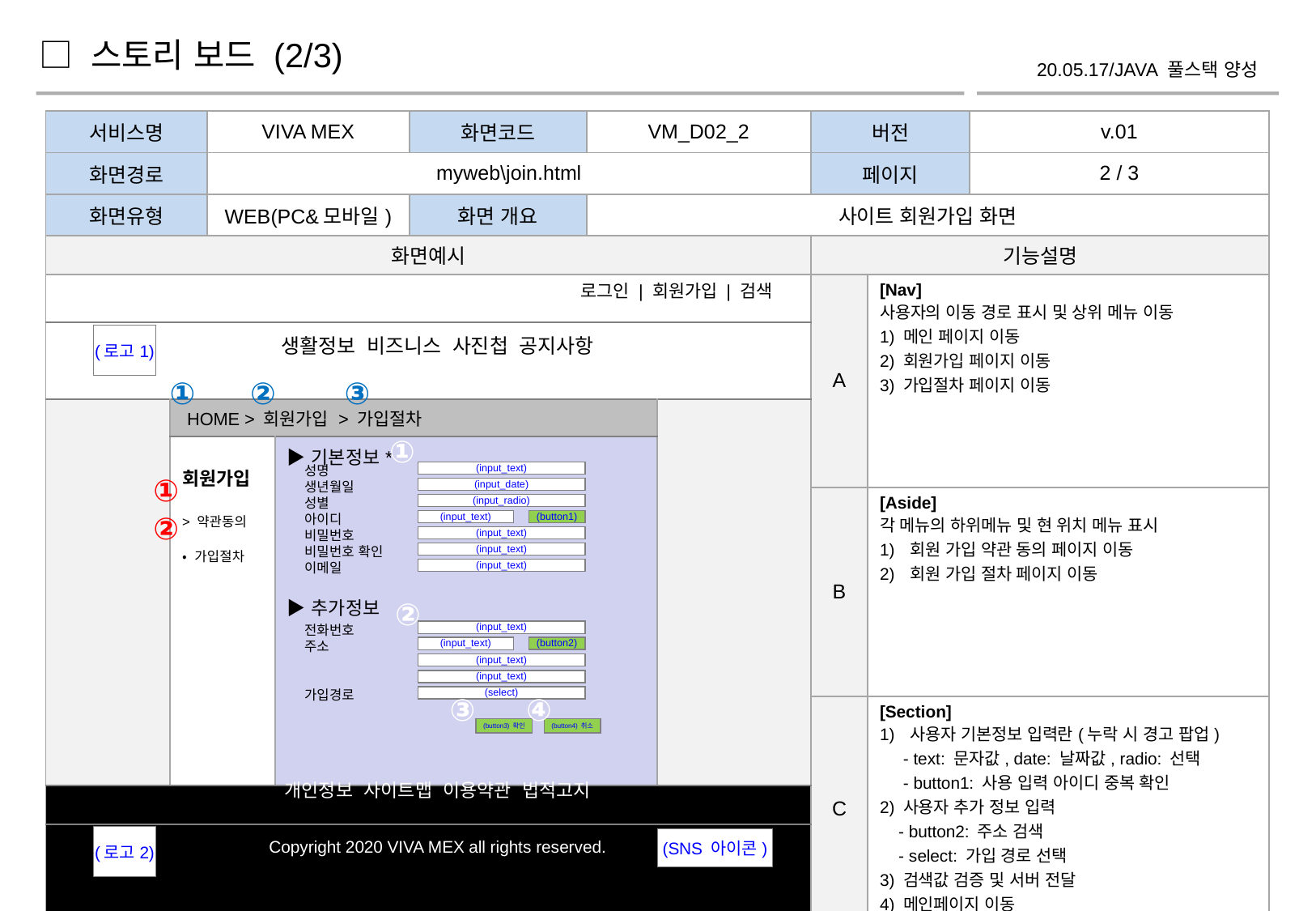

□ 스토리 보드 (2/3)
20.05.17/JAVA 풀스택 양성

| 서비스명 |  | VIVA MEX |  | 화면코드 | VM\_D02\_2 |  | 버전 |  | v.01 |
| --- | --- | --- | --- | --- | --- | --- | --- | --- | --- |
| 화면경로 |  | myweb\join.html |  |  |  |  | 페이지 |  | 2 / 3 |
| 화면유형 |  | WEB(PC&모바일) |  | 화면 개요 | 사이트 회원가입 화면 |  |  |  |  |
| 화면예시 |  |  |  |  |  |  | 기능설명 |  |  |
|  |  |  |  |  |  |  | A | [Nav] 사용자의 이동 경로 표시 및 상위 메뉴 이동 1) 메인 페이지 이동 2) 회원가입 페이지 이동 3) 가입절차 페이지 이동 |  |
|  |  |  |  |  |  |  |  |  |  |
|  | HOME > 회원가입 > 가입절차 |  |  |  |  |  |  |  |  |
|  | 회원가입 > 약관동의 • 가입절차 |  | ▶기본정보\* ▶추가정보 |  |  |  |  |  |  |
|  |  |  |  |  |  |  | B | [Aside] 각 메뉴의 하위메뉴 및 현 위치 메뉴 표시 회원 가입 약관 동의 페이지 이동 회원 가입 절차 페이지 이동 |  |
|  |  |  |  |  |  |  | C | [Section] 사용자 기본정보 입력란(누락 시 경고 팝업) - text: 문자값, date: 날짜값, radio: 선택 - button1: 사용 입력 아이디 중복 확인 2) 사용자 추가 정보 입력 - button2: 주소 검색 - select: 가입 경로 선택 3) 검색값 검증 및 서버 전달 4) 메인페이지 이동 |  |
|  |  |  |  |  |  |  |  |  |  |
|  |  |  |  |  |  |  |  |  |  |
로그인 | 회원가입 | 검색
| (로고1) |
| --- |
생활정보  비즈니스  사진첩  공지사항
①
②
③
①
| 성명 |  |
| --- | --- |
| 생년월일 |  |
| 성별 |  |
| 아이디 |  |
| 비밀번호 |  |
| 비밀번호 확인 |  |
| 이메일 |  |
| (input\_text) |
| --- |
①
| (input\_date) |
| --- |
| (input\_radio) |
| --- |
②
| (button1) |
| --- |
| (input\_text) |
| --- |
| (input\_text) |
| --- |
| (input\_text) |
| --- |
| (input\_text) |
| --- |
②
| 전화번호 |  |
| --- | --- |
| 주소 |  |
|  |  |
|  |  |
| 가입경로 |  |
| (input\_text) |
| --- |
| (button2) |
| --- |
| (input\_text) |
| --- |
| (input\_text) |
| --- |
| (input\_text) |
| --- |
④
③
| (select) |
| --- |
| (button3) 확인 |
| --- |
| (button4) 취소 |
| --- |
개인정보  사이트맵  이용약관  법적고지
| (로고2) |
| --- |
| (SNS 아이콘) |
| --- |
Copyright 2020 VIVA MEX all rights reserved.